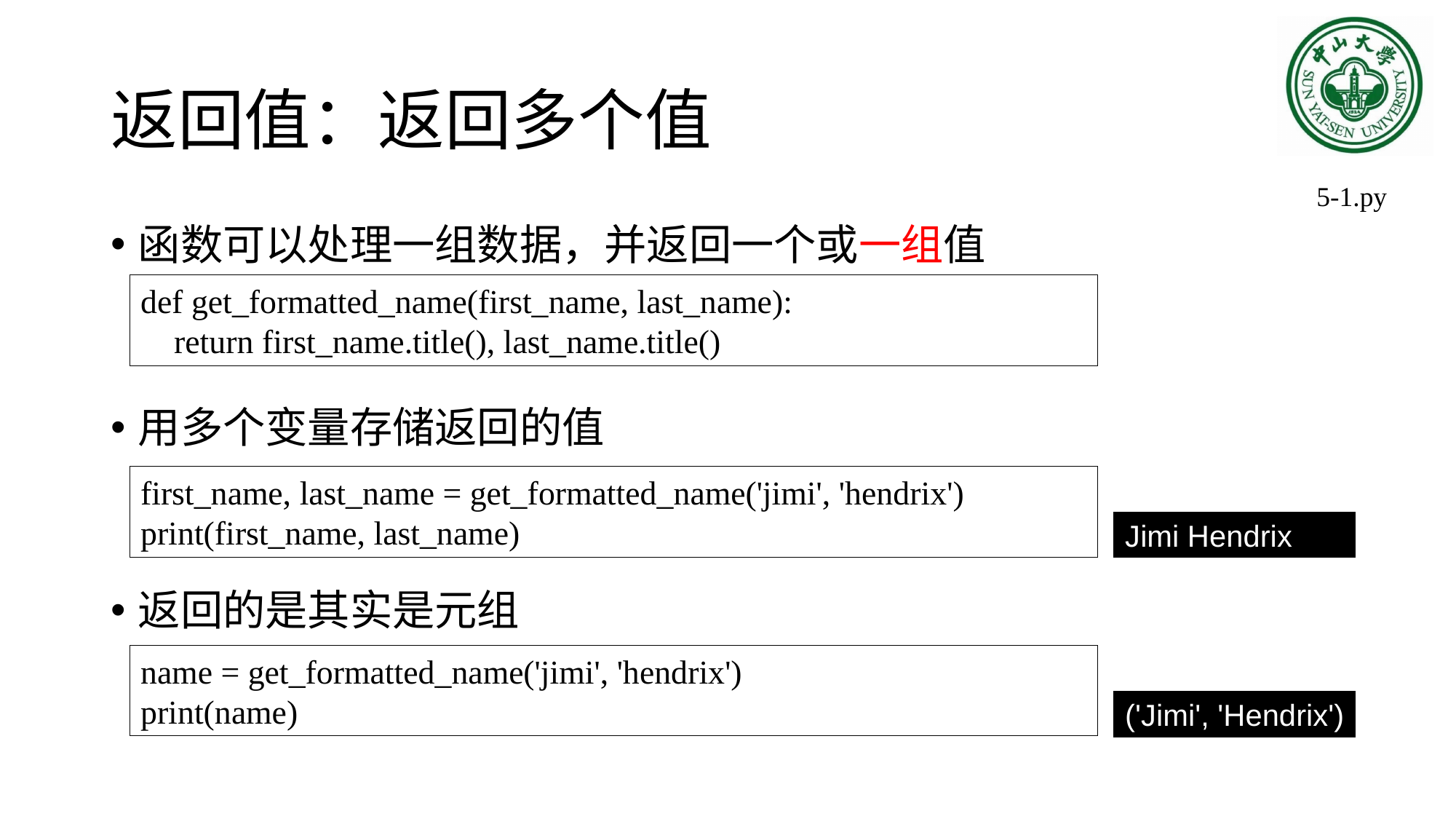

# 返回值：返回多个值
5-1.py
函数可以处理一组数据，并返回一个或一组值

用多个变量存储返回的值

返回的是其实是元组
def get_formatted_name(first_name, last_name):
    return first_name.title(), last_name.title()
first_name, last_name = get_formatted_name('jimi', 'hendrix')
print(first_name, last_name)
Jimi Hendrix
name = get_formatted_name('jimi', 'hendrix')
print(name)
('Jimi', 'Hendrix')